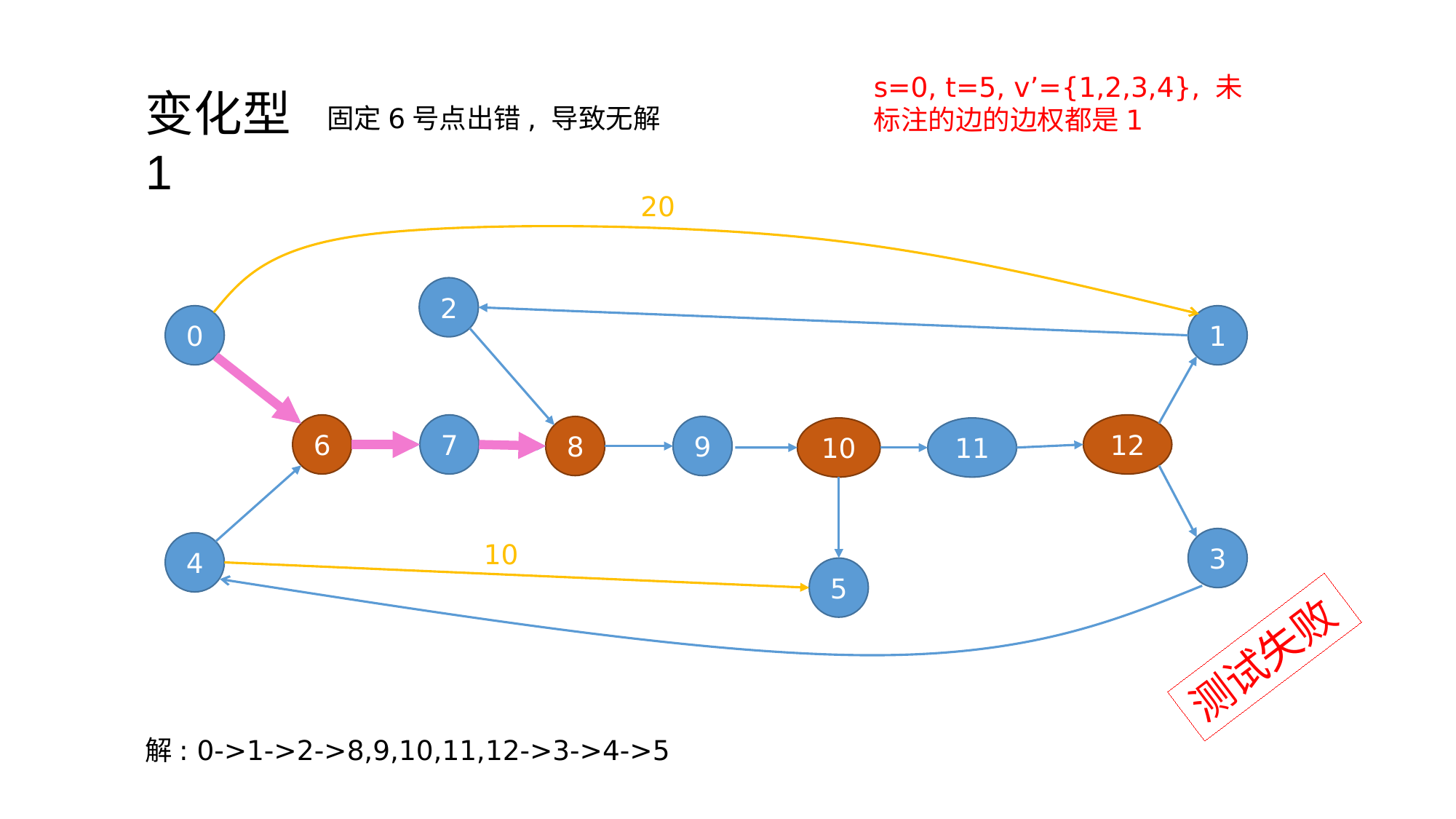

s=0, t=5, v’={1,2,3,4}, 未标注的边的边权都是1
变化型1
固定6号点出错, 导致无解
20

2
0
1
6
7
12
8
9
10
11
3
10
4
5

测试失败
解: 0->1->2->8,9,10,11,12->3->4->5